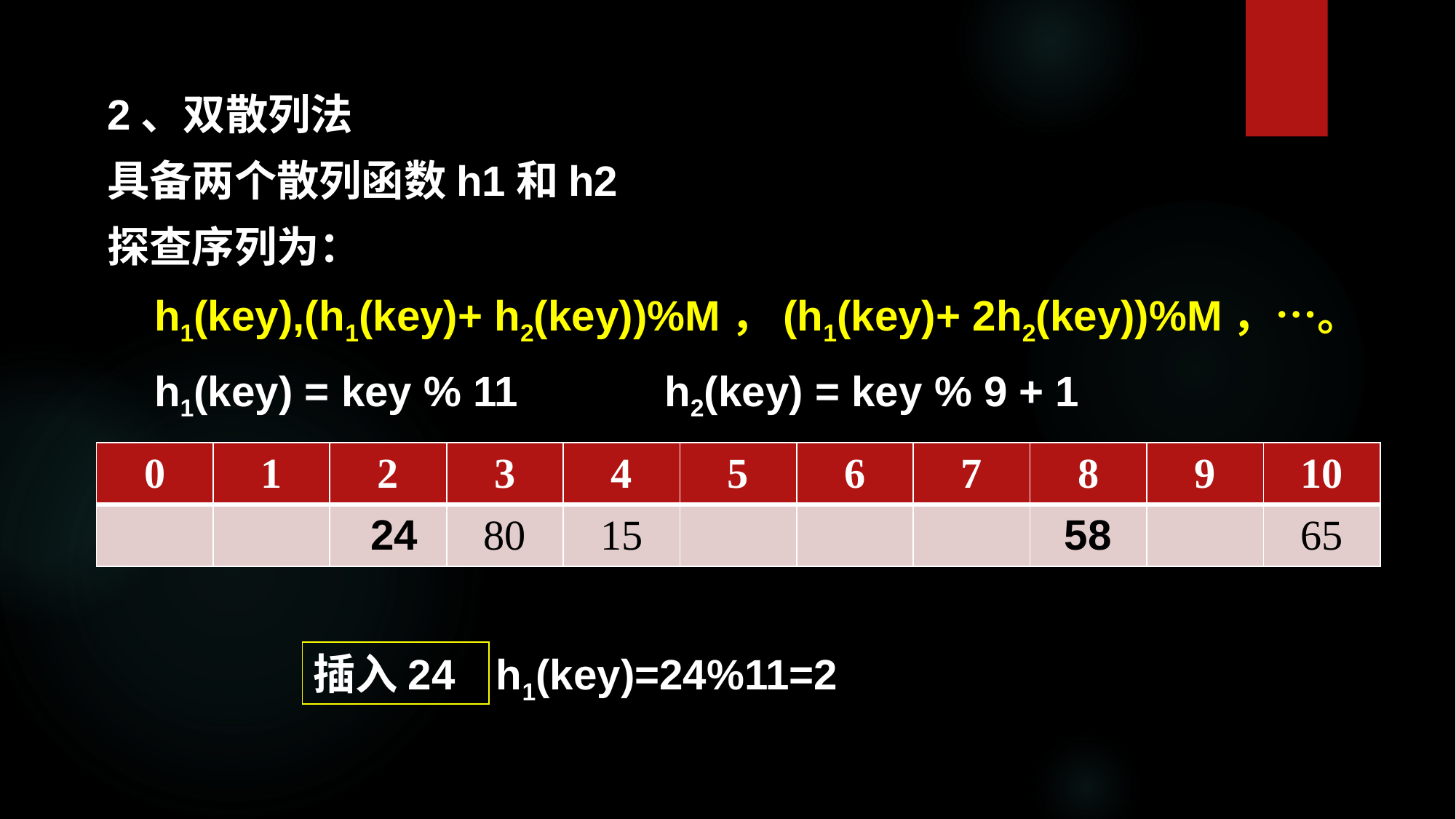

2、双散列法
具备两个散列函数h1和h2
探查序列为：
    h1(key),(h1(key)+ h2(key))%M，(h1(key)+ 2h2(key))%M，…。
    h1(key) = key % 11		 h2(key) = key % 9 + 1
| 0 | 1 | 2 | 3 | 4 | 5 | 6 | 7 | 8 | 9 | 10 |
| --- | --- | --- | --- | --- | --- | --- | --- | --- | --- | --- |
|  |  |  | 80 | 15 |  |  |  |  |  | 65 |
24
58
插入24
h1(key)=24%11=2